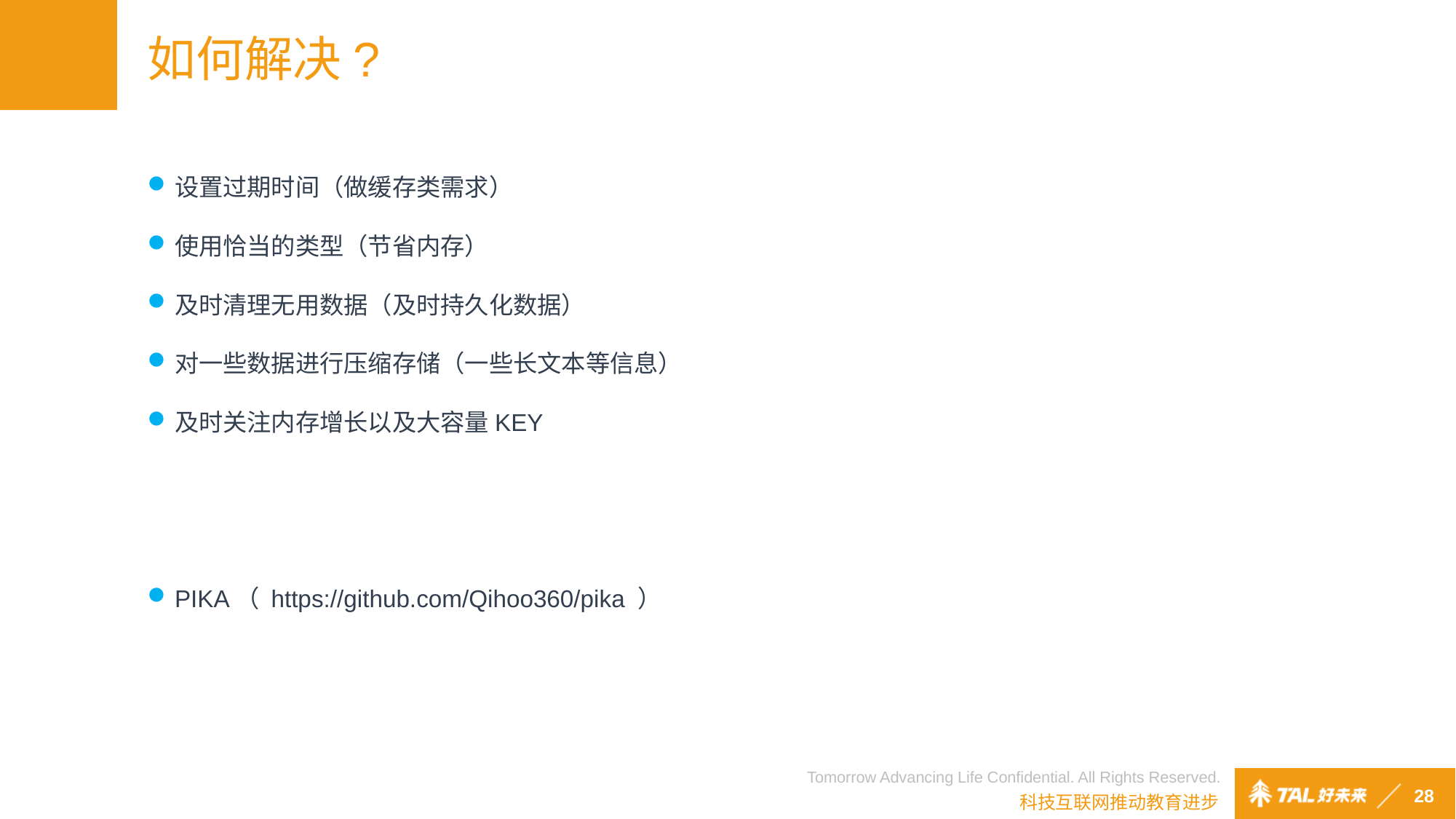

# 如何解决?
设置过期时间（做缓存类需求）
使用恰当的类型（节省内存）
及时清理无用数据（及时持久化数据）
对一些数据进行压缩存储（一些长文本等信息）
及时关注内存增长以及大容量KEY

PIKA（ https://github.com/Qihoo360/pika ）

28